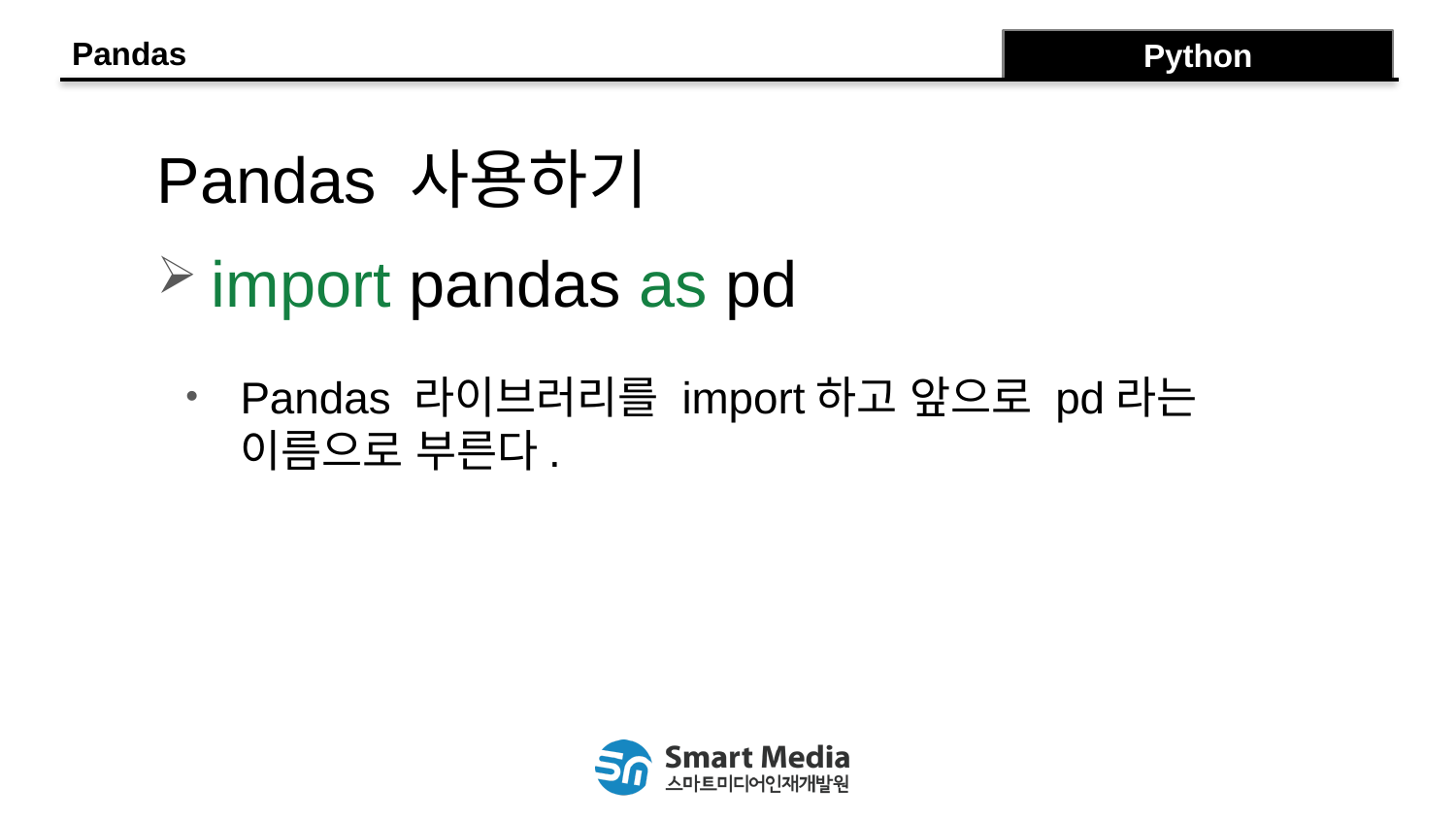

Pandas
Python
Pandas 사용하기

import pandas as pd
Pandas 라이브러리를 import하고 앞으로 pd라는 이름으로 부른다.